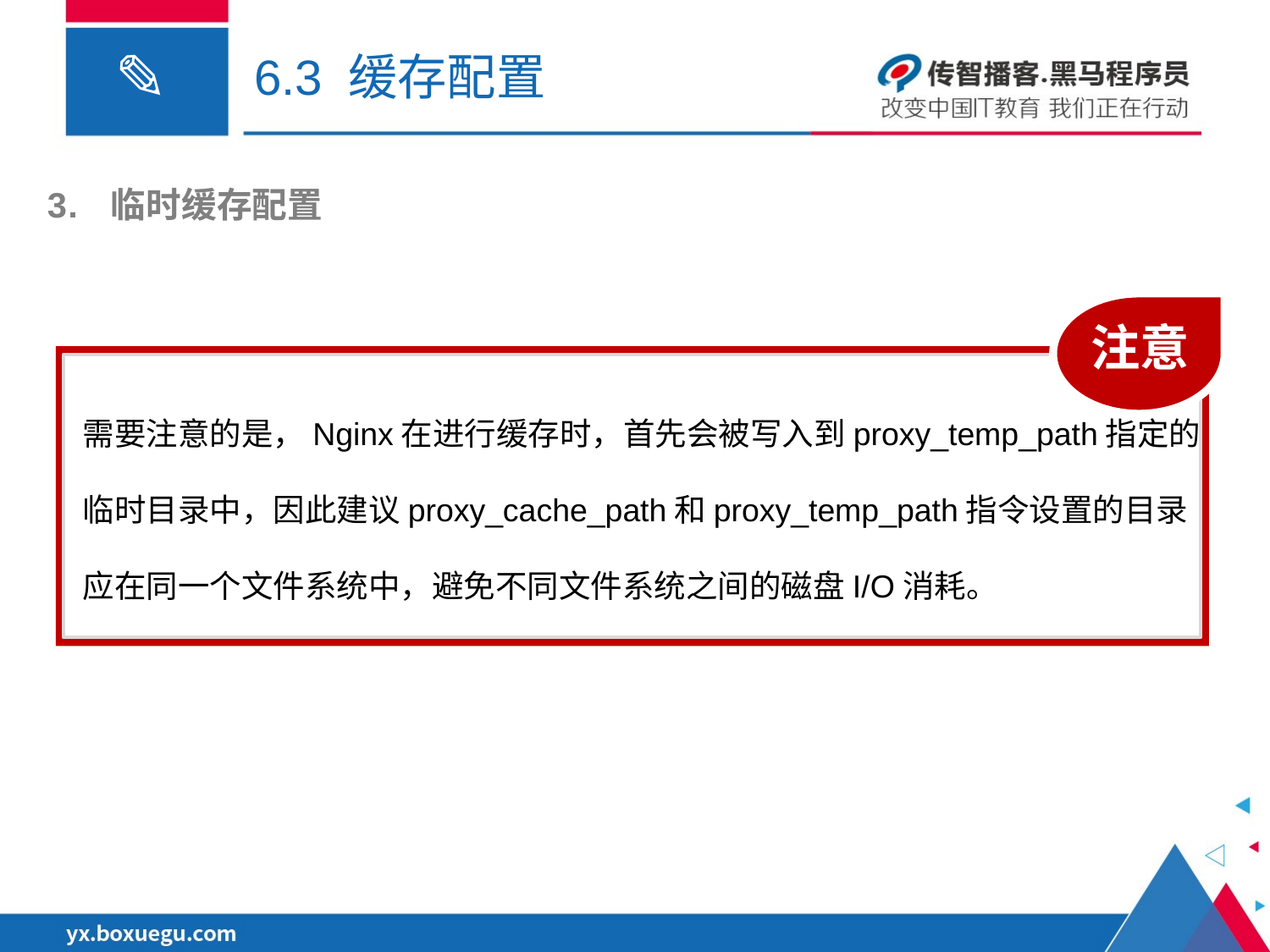

# 6.3 缓存配置
临时缓存配置

注意

需要注意的是，Nginx在进行缓存时，首先会被写入到proxy_temp_path指定的临时目录中，因此建议proxy_cache_path和proxy_temp_path指令设置的目录应在同一个文件系统中，避免不同文件系统之间的磁盘I/O消耗。